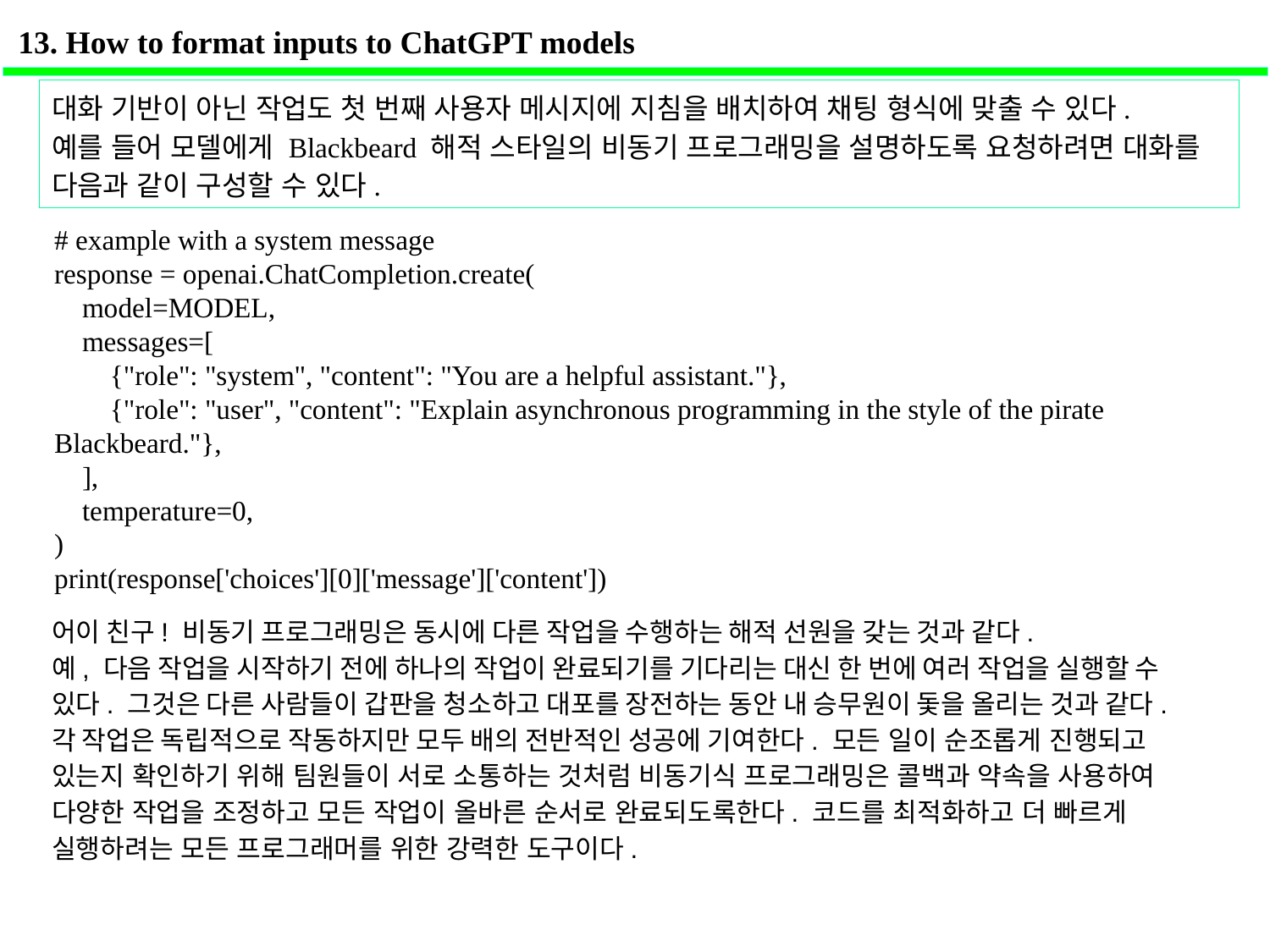

13. How to format inputs to ChatGPT models

대화 기반이 아닌 작업도 첫 번째 사용자 메시지에 지침을 배치하여 채팅 형식에 맞출 수 있다.
예를 들어 모델에게 Blackbeard 해적 스타일의 비동기 프로그래밍을 설명하도록 요청하려면 대화를 다음과 같이 구성할 수 있다.
# example with a system message
response = openai.ChatCompletion.create(
    model=MODEL,
    messages=[
        {"role": "system", "content": "You are a helpful assistant."},
        {"role": "user", "content": "Explain asynchronous programming in the style of the pirate Blackbeard."},
    ],
    temperature=0,
)
print(response['choices'][0]['message']['content'])
어이 친구! 비동기 프로그래밍은 동시에 다른 작업을 수행하는 해적 선원을 갖는 것과 같다.
예, 다음 작업을 시작하기 전에 하나의 작업이 완료되기를 기다리는 대신 한 번에 여러 작업을 실행할 수 있다. 그것은 다른 사람들이 갑판을 청소하고 대포를 장전하는 동안 내 승무원이 돛을 올리는 것과 같다. 각 작업은 독립적으로 작동하지만 모두 배의 전반적인 성공에 기여한다. 모든 일이 순조롭게 진행되고 있는지 확인하기 위해 팀원들이 서로 소통하는 것처럼 비동기식 프로그래밍은 콜백과 약속을 사용하여 다양한 작업을 조정하고 모든 작업이 올바른 순서로 완료되도록한다. 코드를 최적화하고 더 빠르게 실행하려는 모든 프로그래머를 위한 강력한 도구이다.